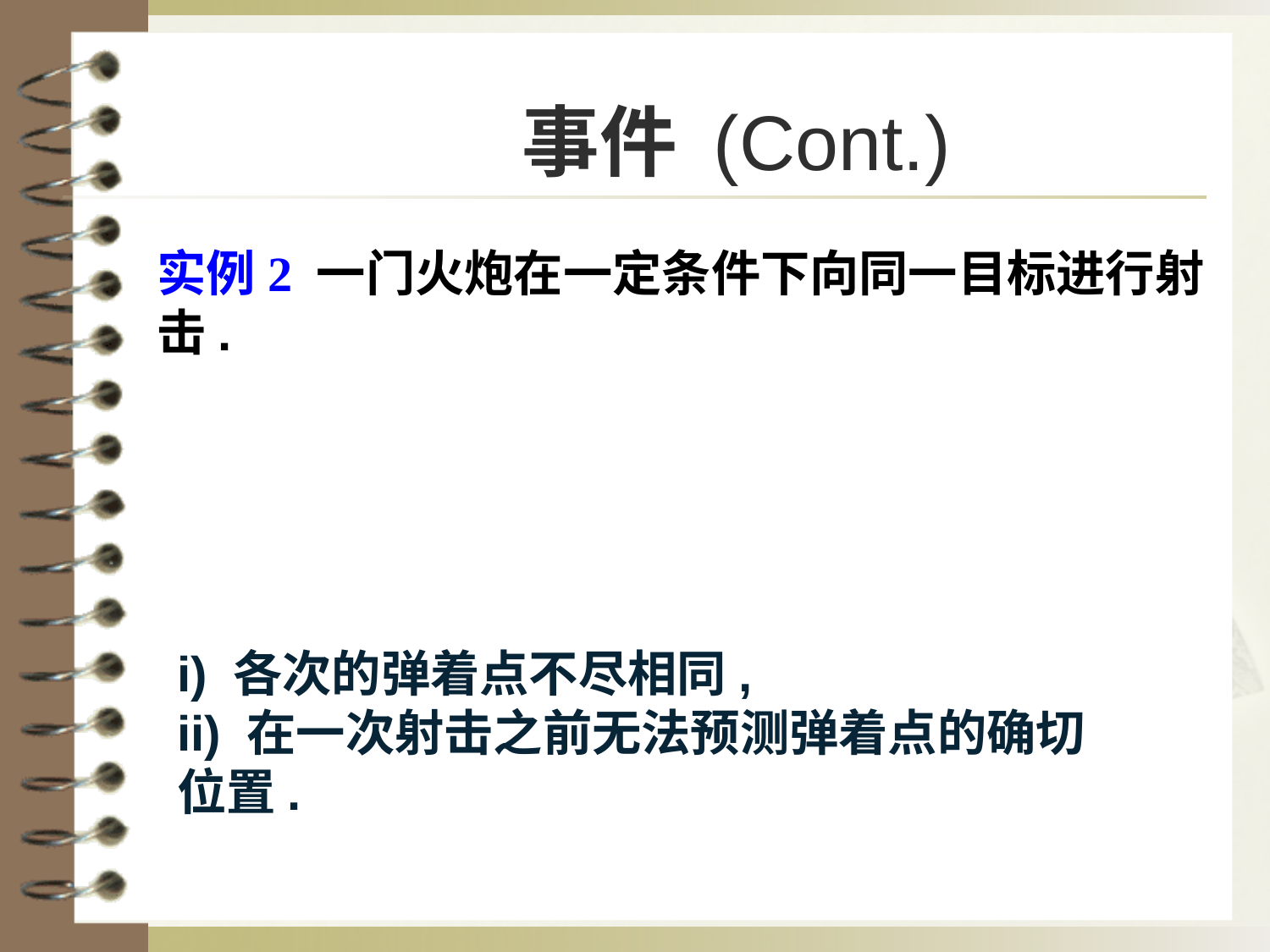

# 事件 (Cont.)
实例2 一门火炮在一定条件下向同一目标进行射击.
i) 各次的弹着点不尽相同,
ii) 在一次射击之前无法预测弹着点的确切位置.